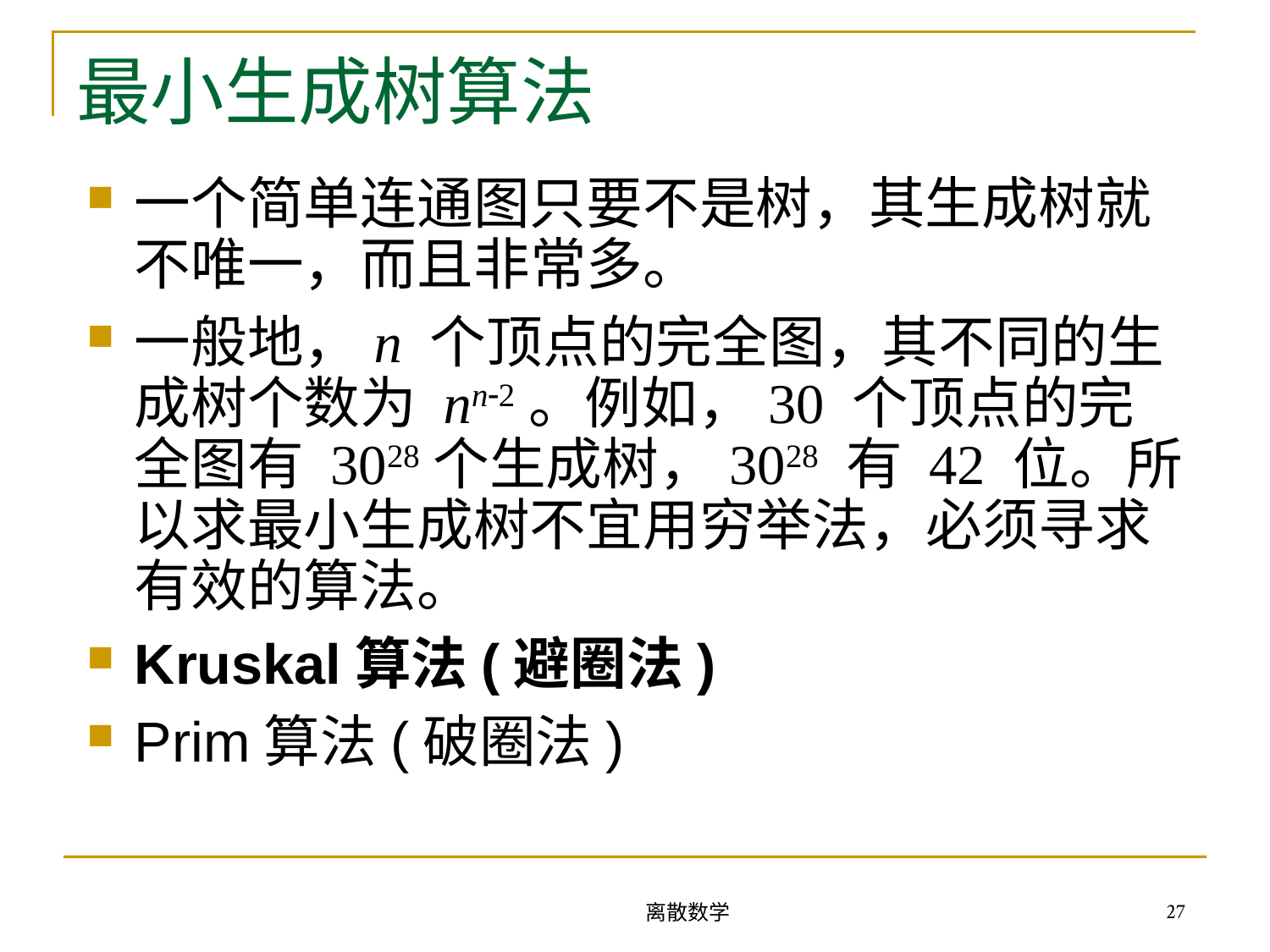

# 最小生成树算法
一个简单连通图只要不是树，其生成树就不唯一，而且非常多。
一般地，n 个顶点的完全图，其不同的生成树个数为 nn−2。例如，30 个顶点的完全图有 3028个生成树，3028 有 42 位。所以求最小生成树不宜用穷举法，必须寻求有效的算法。
Kruskal算法(避圈法)
Prim算法(破圈法)

离散数学
27